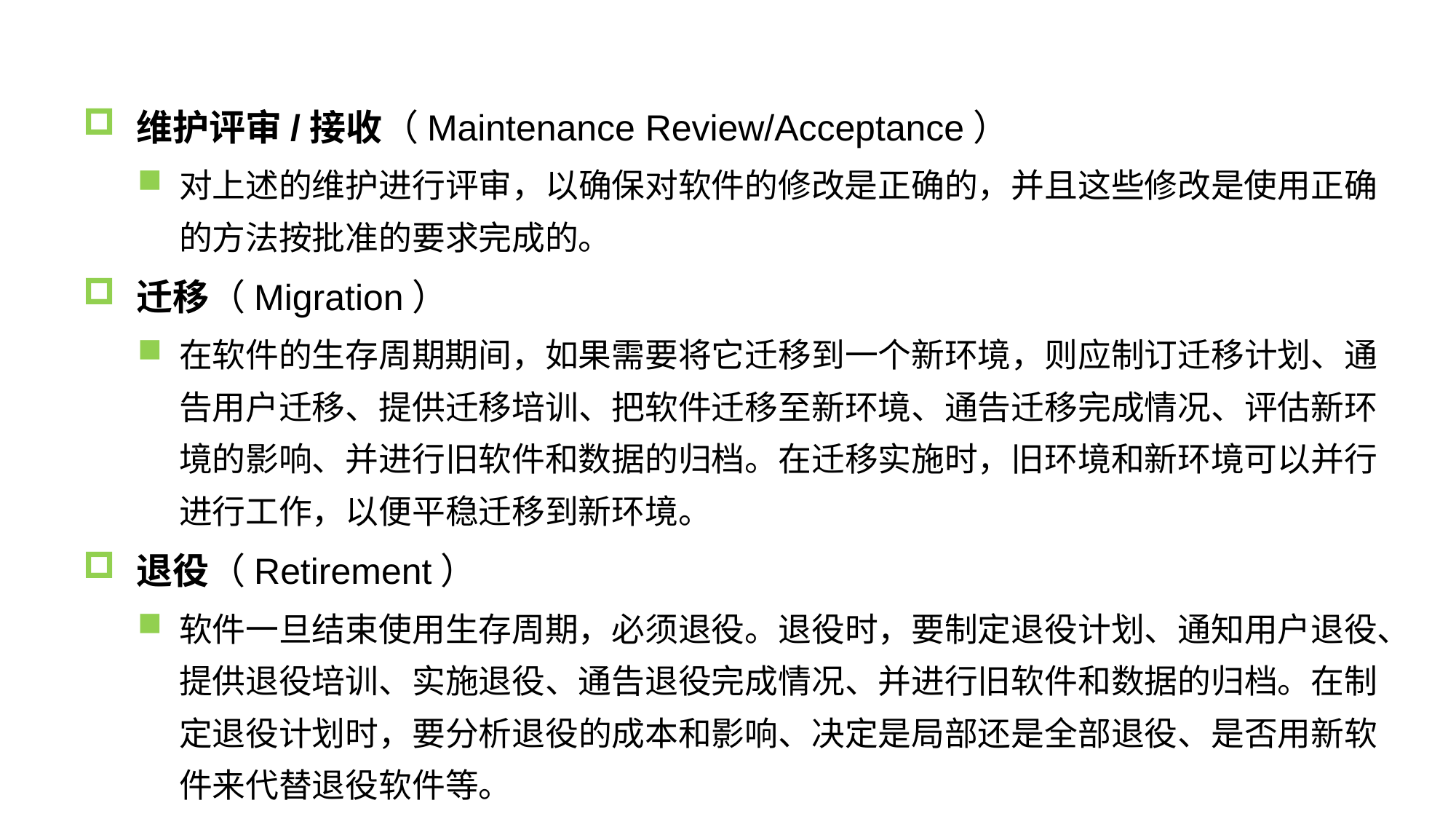

#
维护评审/接收（Maintenance Review/Acceptance）
对上述的维护进行评审，以确保对软件的修改是正确的，并且这些修改是使用正确的方法按批准的要求完成的。
迁移（Migration）
在软件的生存周期期间，如果需要将它迁移到一个新环境，则应制订迁移计划、通告用户迁移、提供迁移培训、把软件迁移至新环境、通告迁移完成情况、评估新环境的影响、并进行旧软件和数据的归档。在迁移实施时，旧环境和新环境可以并行进行工作，以便平稳迁移到新环境。
退役（Retirement）
软件一旦结束使用生存周期，必须退役。退役时，要制定退役计划、通知用户退役、提供退役培训、实施退役、通告退役完成情况、并进行旧软件和数据的归档。在制定退役计划时，要分析退役的成本和影响、决定是局部还是全部退役、是否用新软件来代替退役软件等。

18